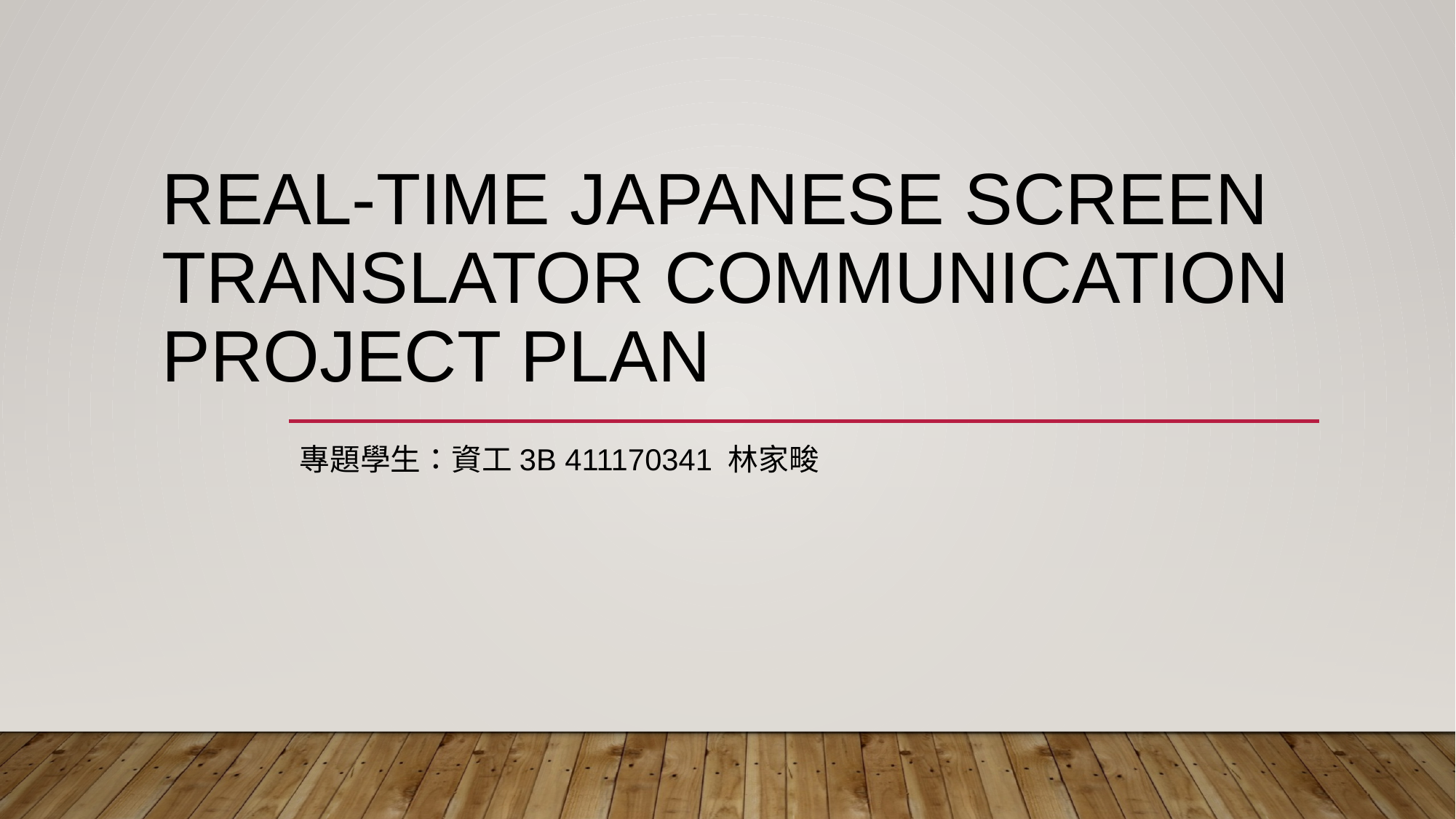

# Real-time Japanese Screen Translator Communication Project Plan
專題學生：資工3B 411170341 林家畯